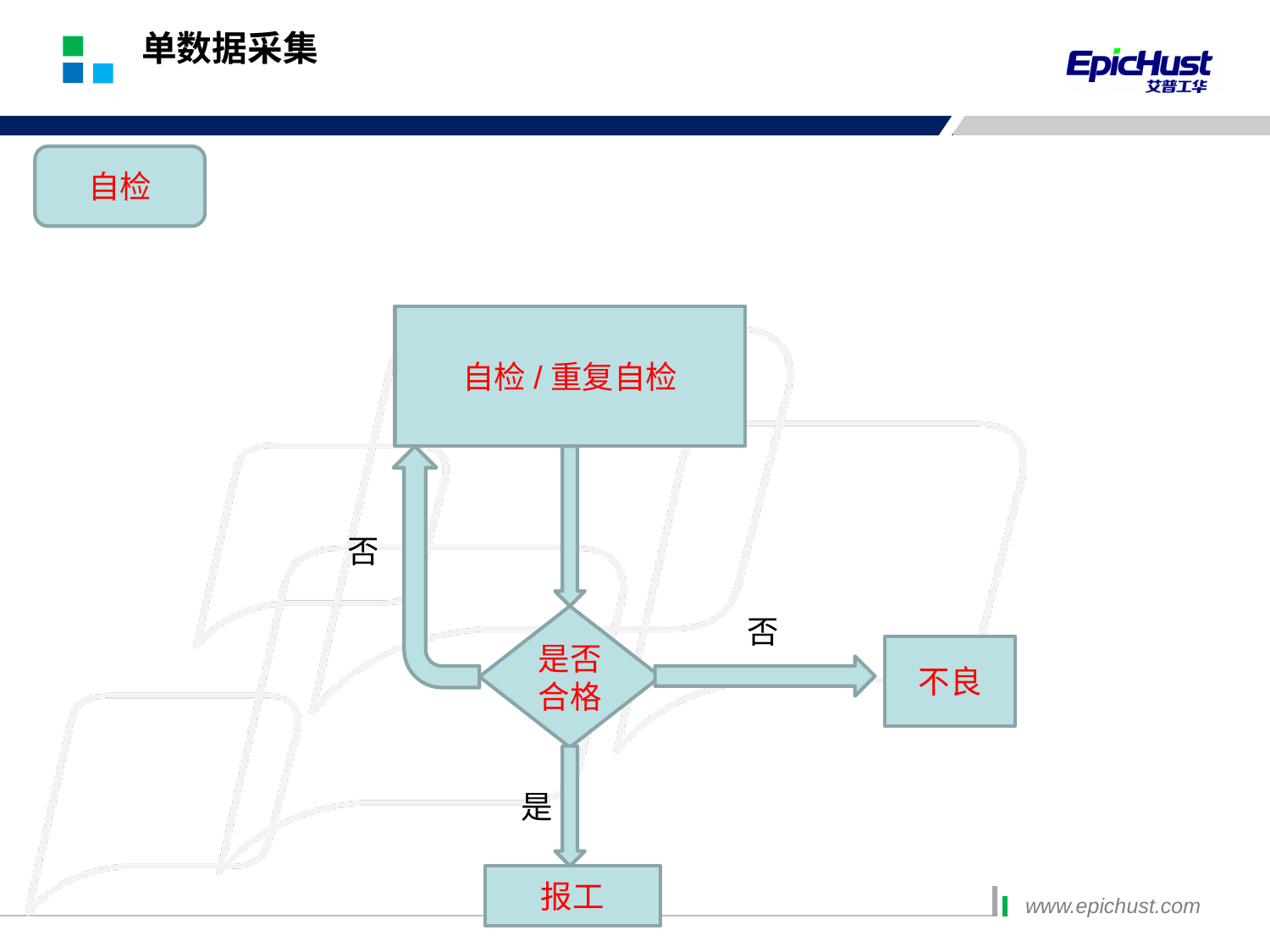

# 单数据采集
自检
自检/重复自检

否
否
是否合格
不良

是
报工